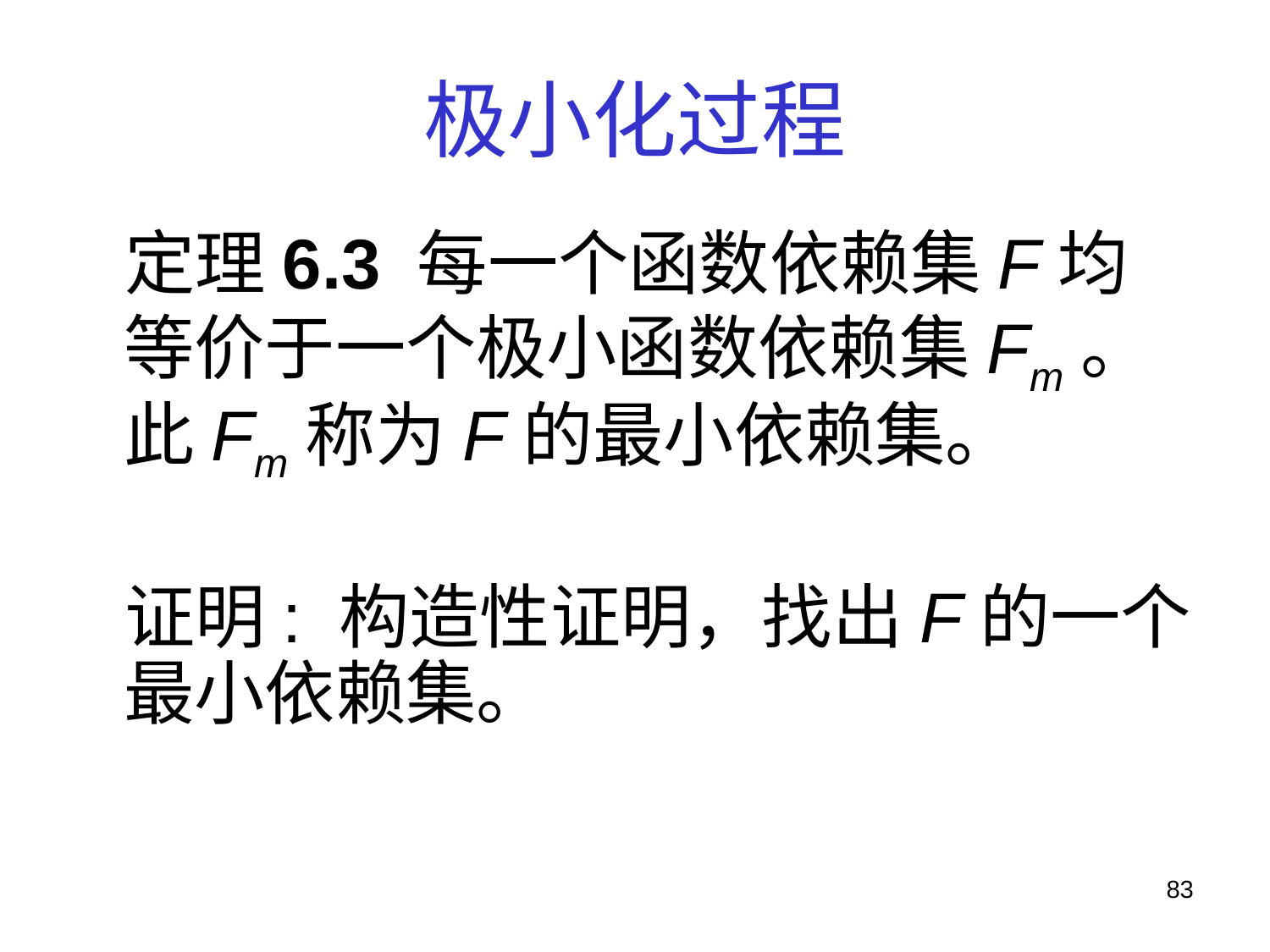

# 极小化过程
  定理6.3 每一个函数依赖集F均等价于一个极小函数依赖集Fm。此Fm称为F的最小依赖集。

  证明: 构造性证明，找出F的一个最小依赖集。

83